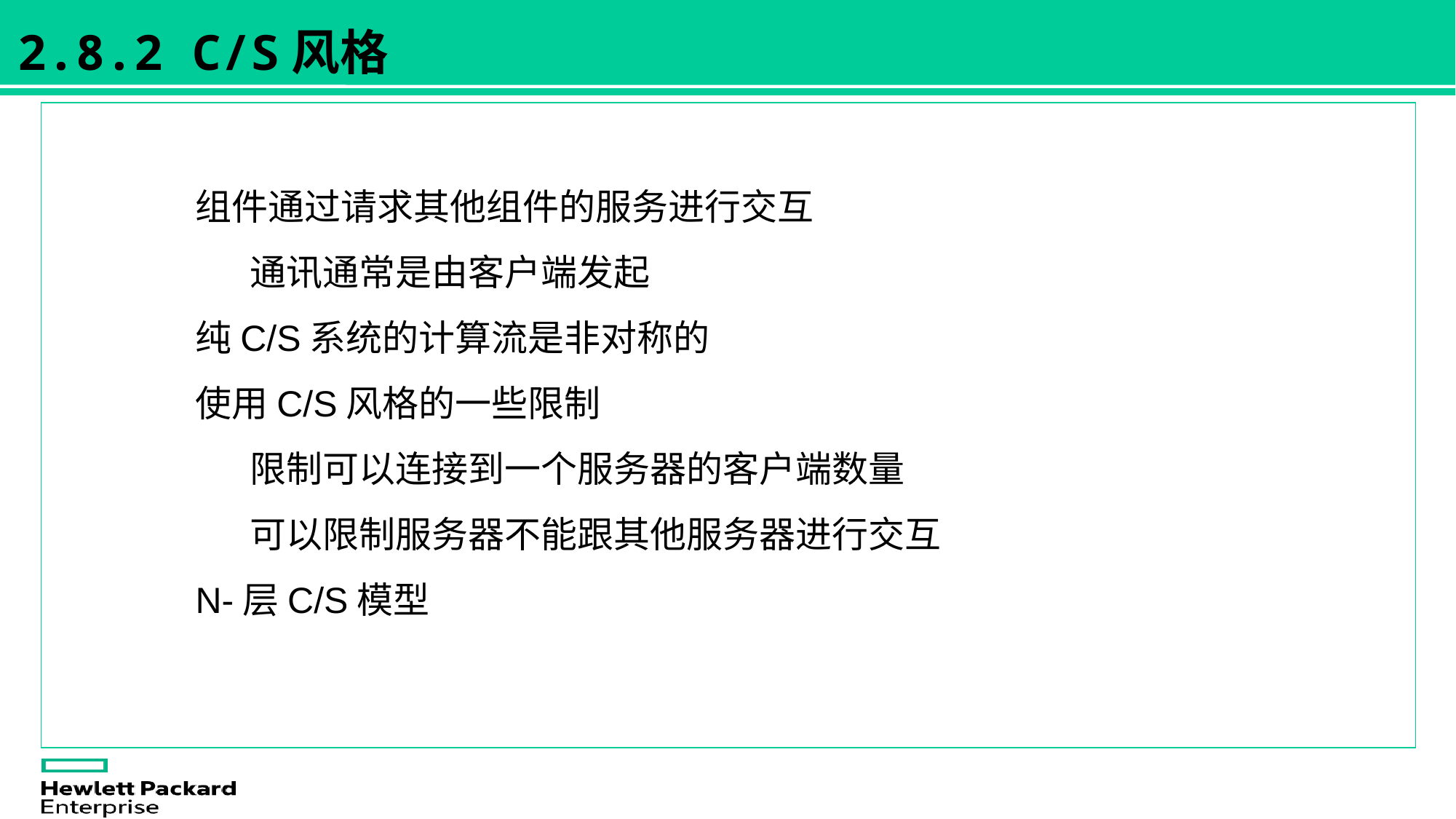

2.8.2 C/S风格

组件通过请求其他组件的服务进行交互
通讯通常是由客户端发起
纯C/S系统的计算流是非对称的
使用C/S风格的一些限制
限制可以连接到一个服务器的客户端数量
可以限制服务器不能跟其他服务器进行交互
N-层C/S模型